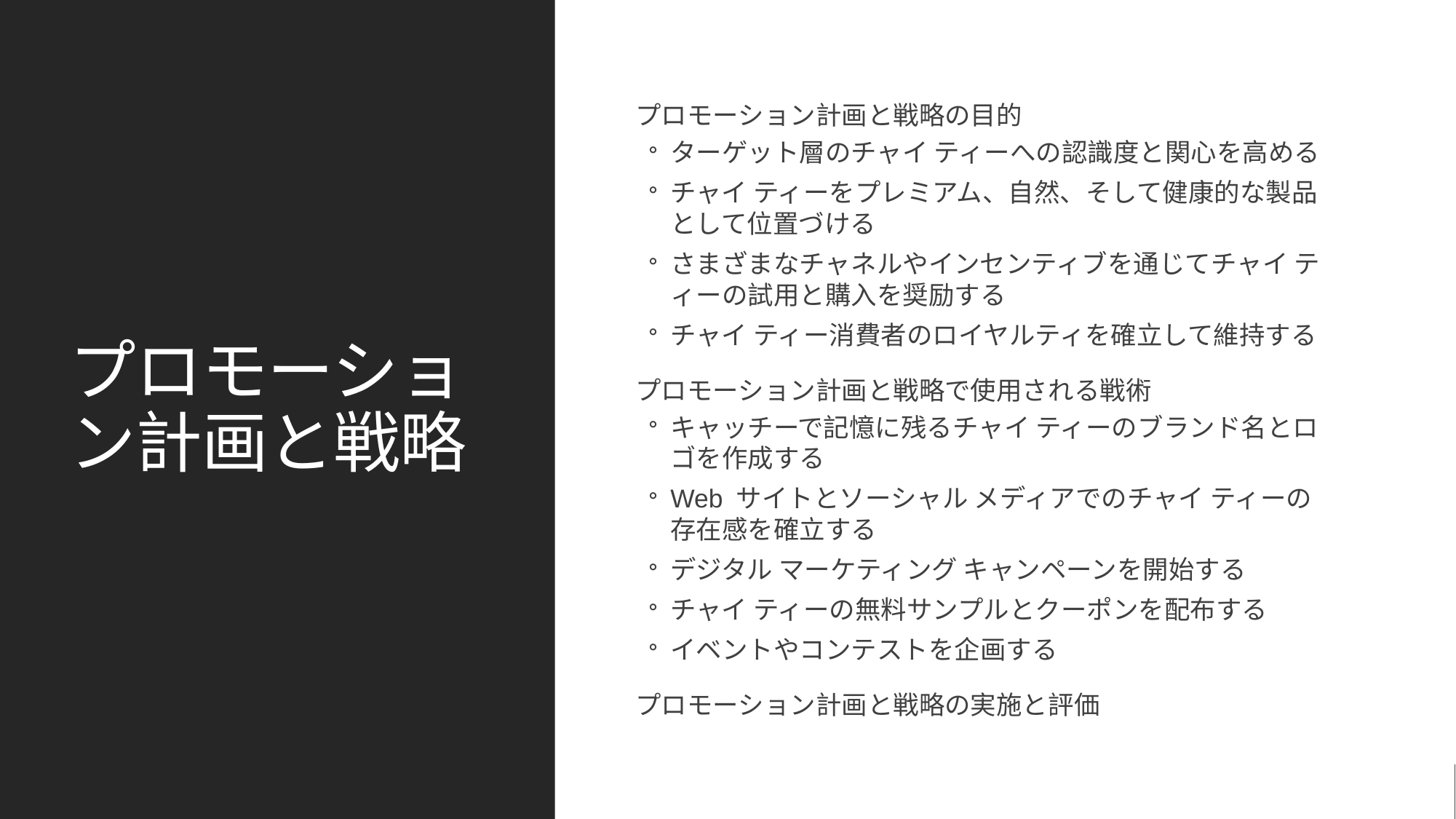

# プロモーション計画と戦略
プロモーション計画と戦略の目的
ターゲット層のチャイ ティーへの認識度と関心を高める
チャイ ティーをプレミアム、自然、そして健康的な製品として位置づける
さまざまなチャネルやインセンティブを通じてチャイ ティーの試用と購入を奨励する
チャイ ティー消費者のロイヤルティを確立して維持する
プロモーション計画と戦略で使用される戦術
キャッチーで記憶に残るチャイ ティーのブランド名とロゴを作成する
Web サイトとソーシャル メディアでのチャイ ティーの存在感を確立する
デジタル マーケティング キャンペーンを開始する
チャイ ティーの無料サンプルとクーポンを配布する
イベントやコンテストを企画する
プロモーション計画と戦略の実施と評価